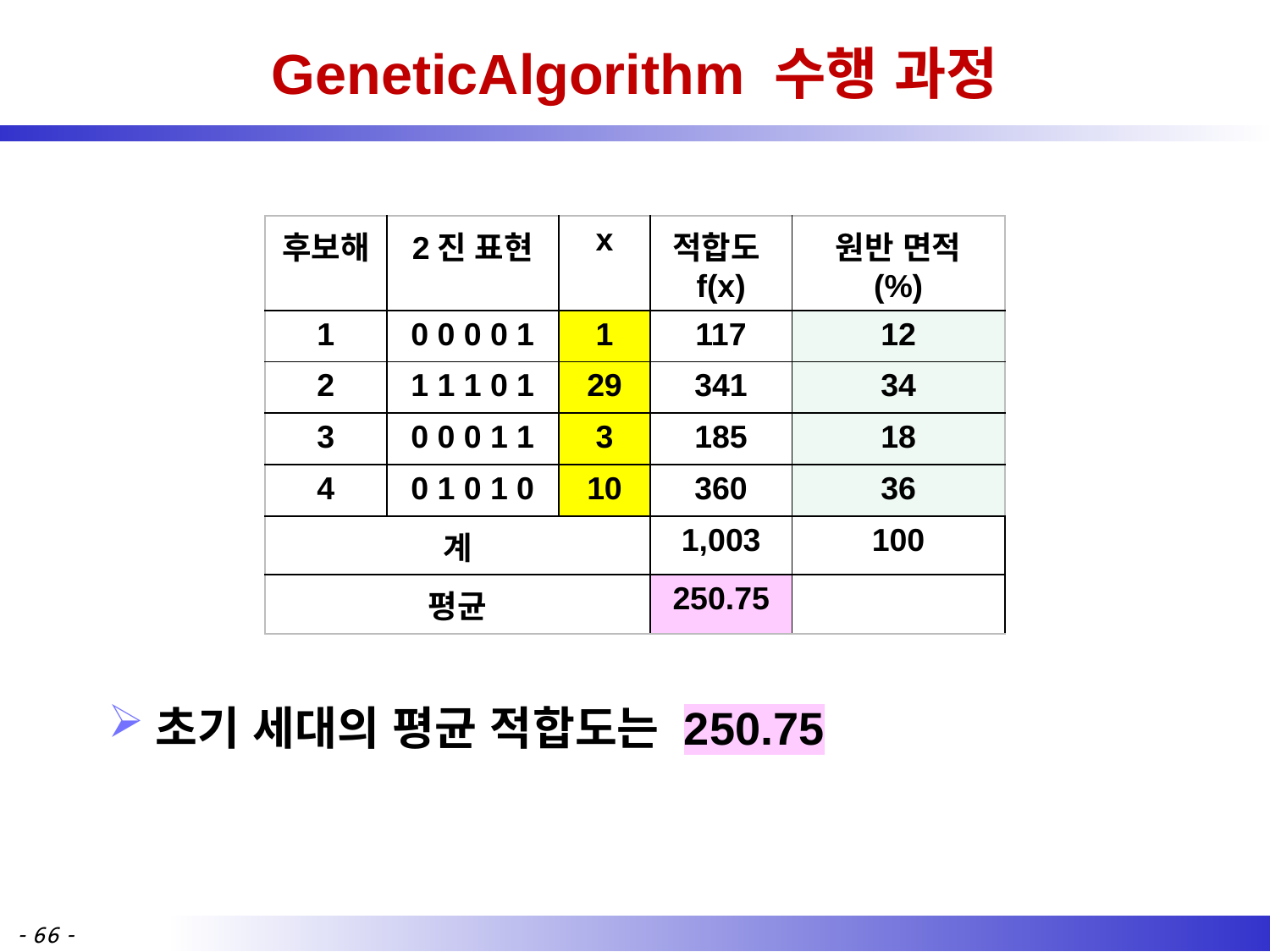

# GeneticAlgorithm 수행 과정

초기 세대의 평균 적합도는 250.75

| 후보해 | 2진 표현 | x | 적합도 f(x) | 원반 면적 (%) |
| --- | --- | --- | --- | --- |
| 1 | 0 0 0 0 1 | 1 | 117 | 12 |
| 2 | 1 1 1 0 1 | 29 | 341 | 34 |
| 3 | 0 0 0 1 1 | 3 | 185 | 18 |
| 4 | 0 1 0 1 0 | 10 | 360 | 36 |
| 계 |  |  | 1,003 | 100 |
| 평균 |  |  | 250.75 |  |
- 66 -